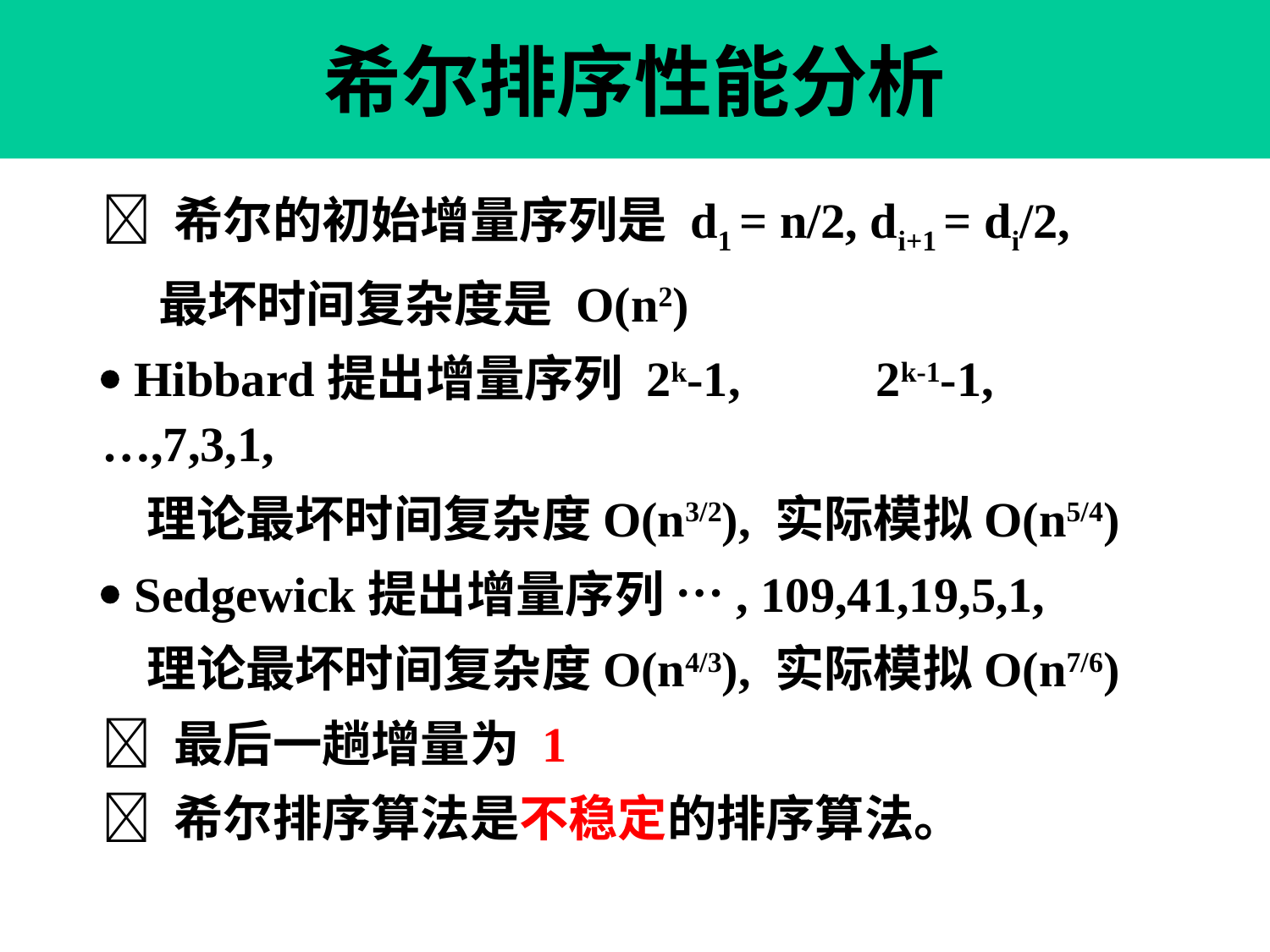

第 45 页
# 希尔排序性能分析
• 希尔的初始增量序列是 d1 = n/2, di+1 = di/2,
    最坏时间复杂度是 O(n2)
• Hibbard提出增量序列 2k-1,	 2k-1-1,…,7,3,1,
   理论最坏时间复杂度O(n3/2), 实际模拟O(n5/4)
• Sedgewick提出增量序列 …, 109,41,19,5,1,
   理论最坏时间复杂度O(n4/3), 实际模拟O(n7/6)
• 最后一趟增量为 1
• 希尔排序算法是不稳定的排序算法。